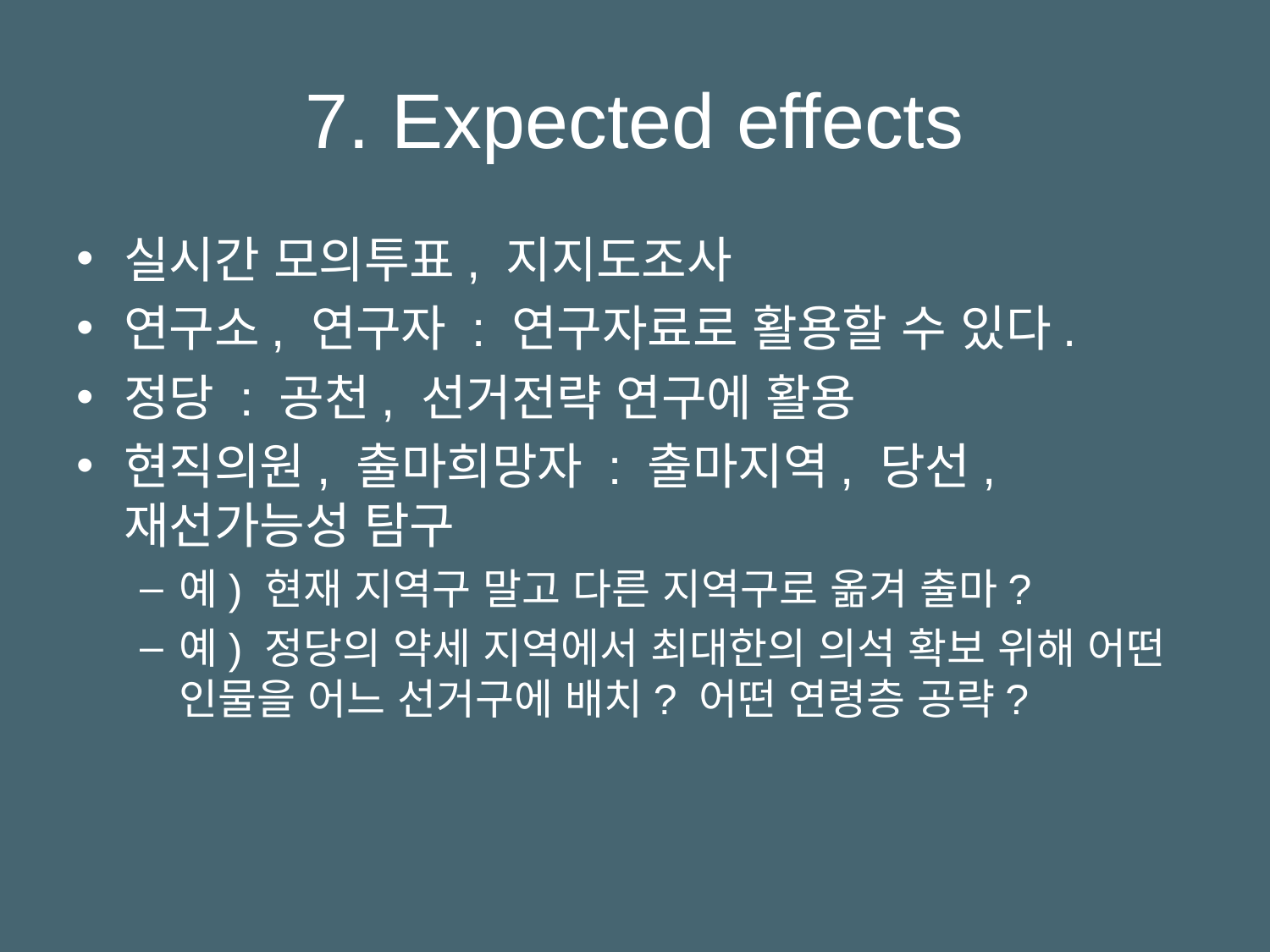

# 7. Expected effects
실시간 모의투표, 지지도조사
연구소, 연구자 : 연구자료로 활용할 수 있다.
정당 : 공천, 선거전략 연구에 활용
현직의원, 출마희망자 : 출마지역, 당선, 재선가능성 탐구
예) 현재 지역구 말고 다른 지역구로 옮겨 출마?
예) 정당의 약세 지역에서 최대한의 의석 확보 위해 어떤 인물을 어느 선거구에 배치? 어떤 연령층 공략?